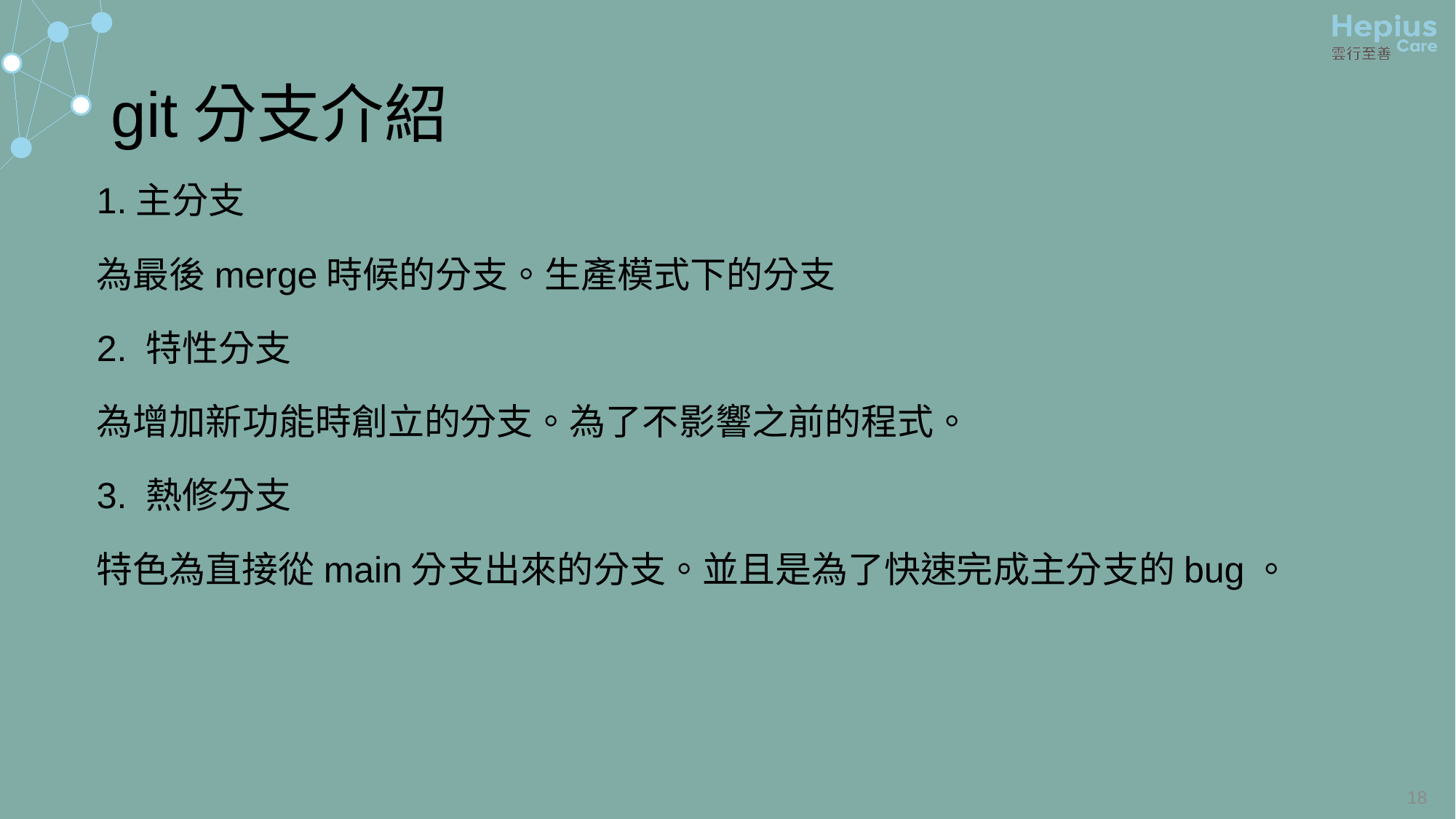

# git分支介紹
1.主分支
為最後merge時候的分支。生產模式下的分支
2. 特性分支
為增加新功能時創立的分支。為了不影響之前的程式。
3. 熱修分支
特色為直接從main分支出來的分支。並且是為了快速完成主分支的bug。

18